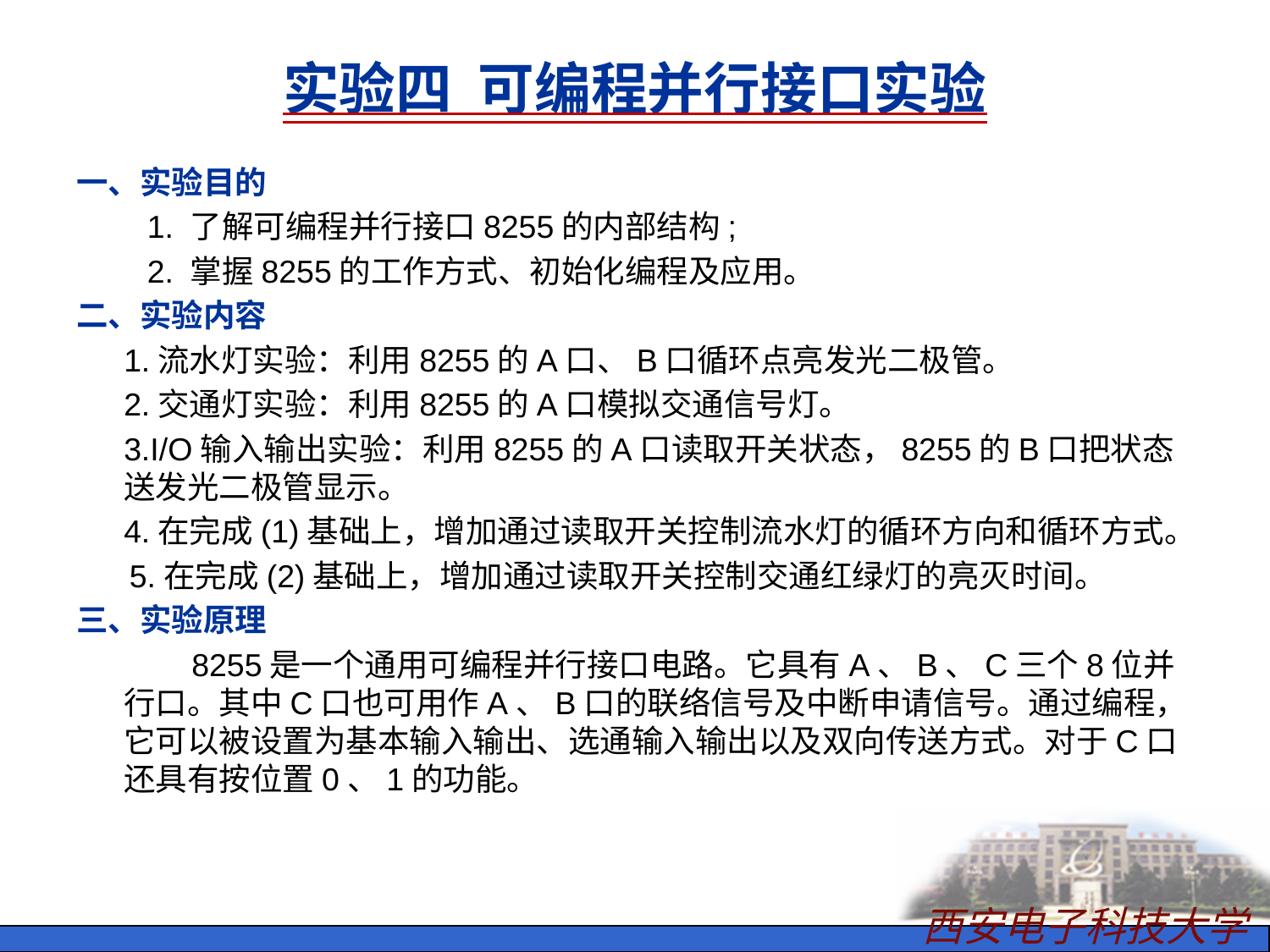

# 实验四  可编程并行接口实验
一、实验目的
        1. 了解可编程并行接口8255的内部结构;
        2. 掌握8255的工作方式、初始化编程及应用。
二、实验内容
 	1.流水灯实验：利用8255的A口、B口循环点亮发光二极管。
 	2.交通灯实验：利用8255的A口模拟交通信号灯。
 	3.I/O输入输出实验：利用8255的A口读取开关状态，8255的B口把状态送发光二极管显示。
	4.在完成(1)基础上，增加通过读取开关控制流水灯的循环方向和循环方式。
      5.在完成(2)基础上，增加通过读取开关控制交通红绿灯的亮灭时间。
三、实验原理
             8255是一个通用可编程并行接口电路。它具有A、B、C三个8位并行口。其中C口也可用作A、B口的联络信号及中断申请信号。通过编程，它可以被设置为基本输入输出、选通输入输出以及双向传送方式。对于C口还具有按位置0、1的功能。